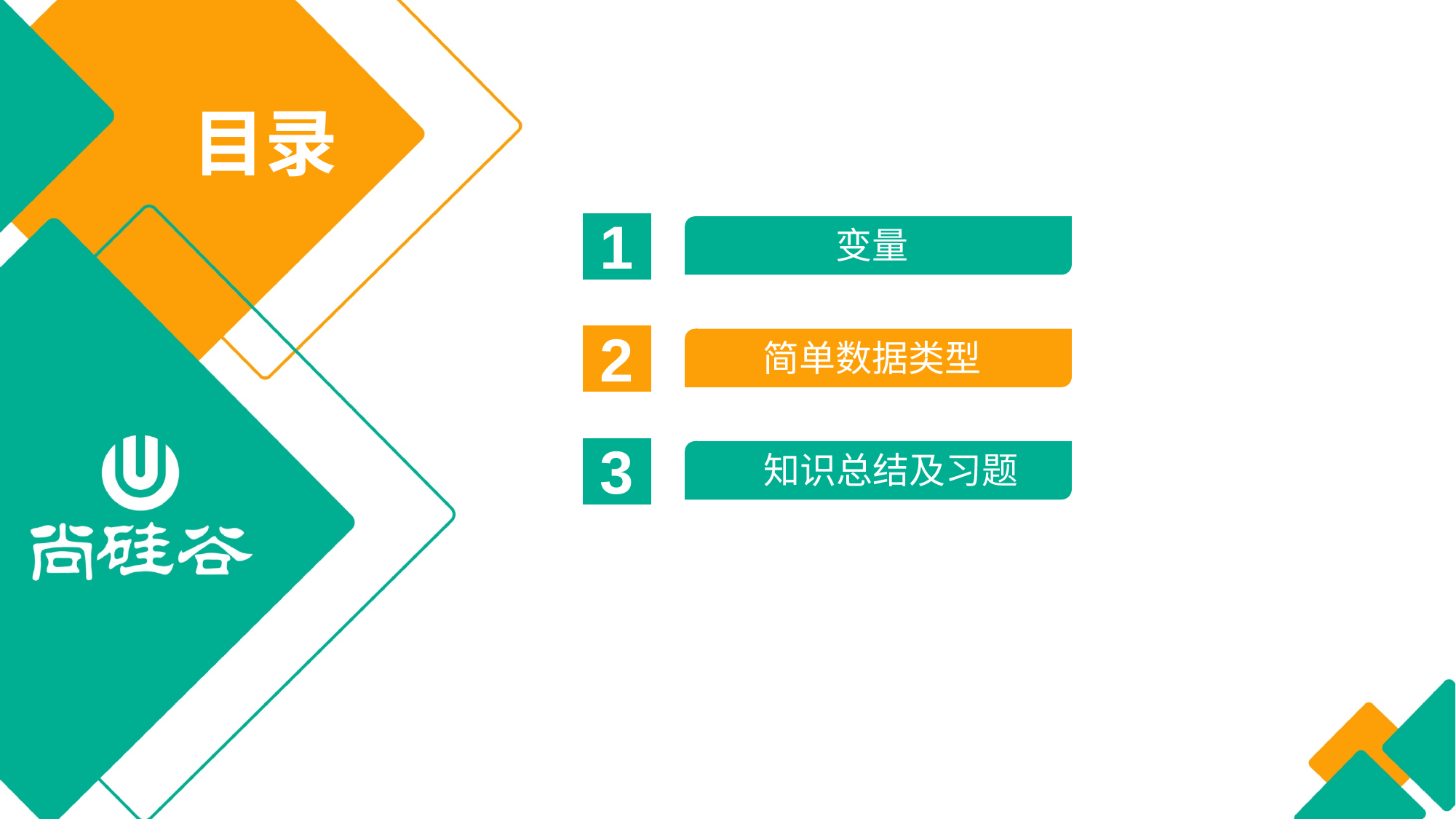

目录
1

变量
2

简单数据类型
3

知识总结及习题